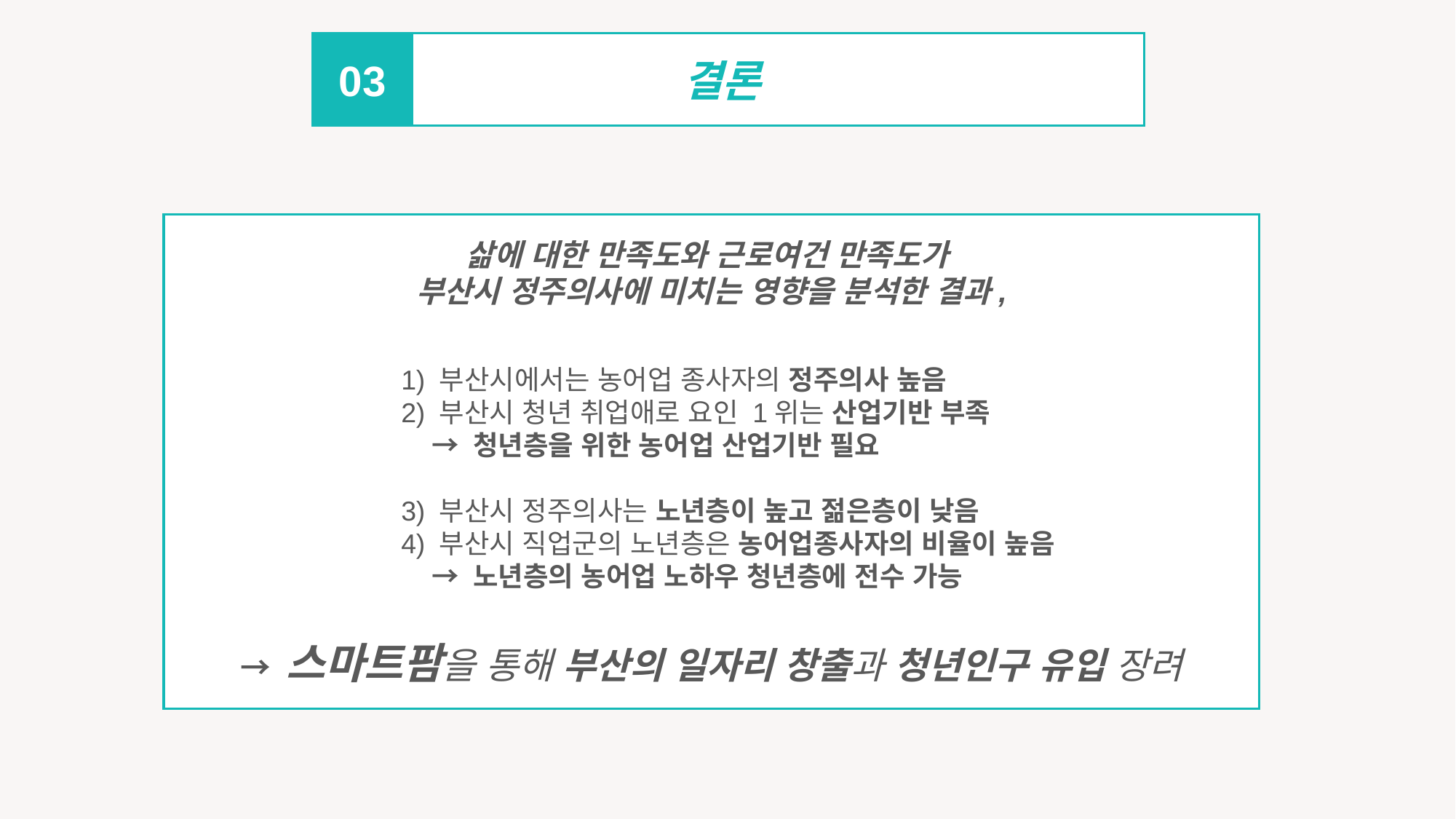

결론
03
삶에 대한 만족도와 근로여건 만족도가
부산시 정주의사에 미치는 영향을 분석한 결과,

→ 스마트팜을 통해 부산의 일자리 창출과 청년인구 유입 장려
1) 부산시에서는 농어업 종사자의 정주의사 높음
2) 부산시 청년 취업애로 요인 1위는 산업기반 부족
    → 청년층을 위한 농어업 산업기반 필요

3) 부산시 정주의사는 노년층이 높고 젊은층이 낮음
4) 부산시 직업군의 노년층은 농어업종사자의 비율이 높음
    → 노년층의 농어업 노하우 청년층에 전수 가능